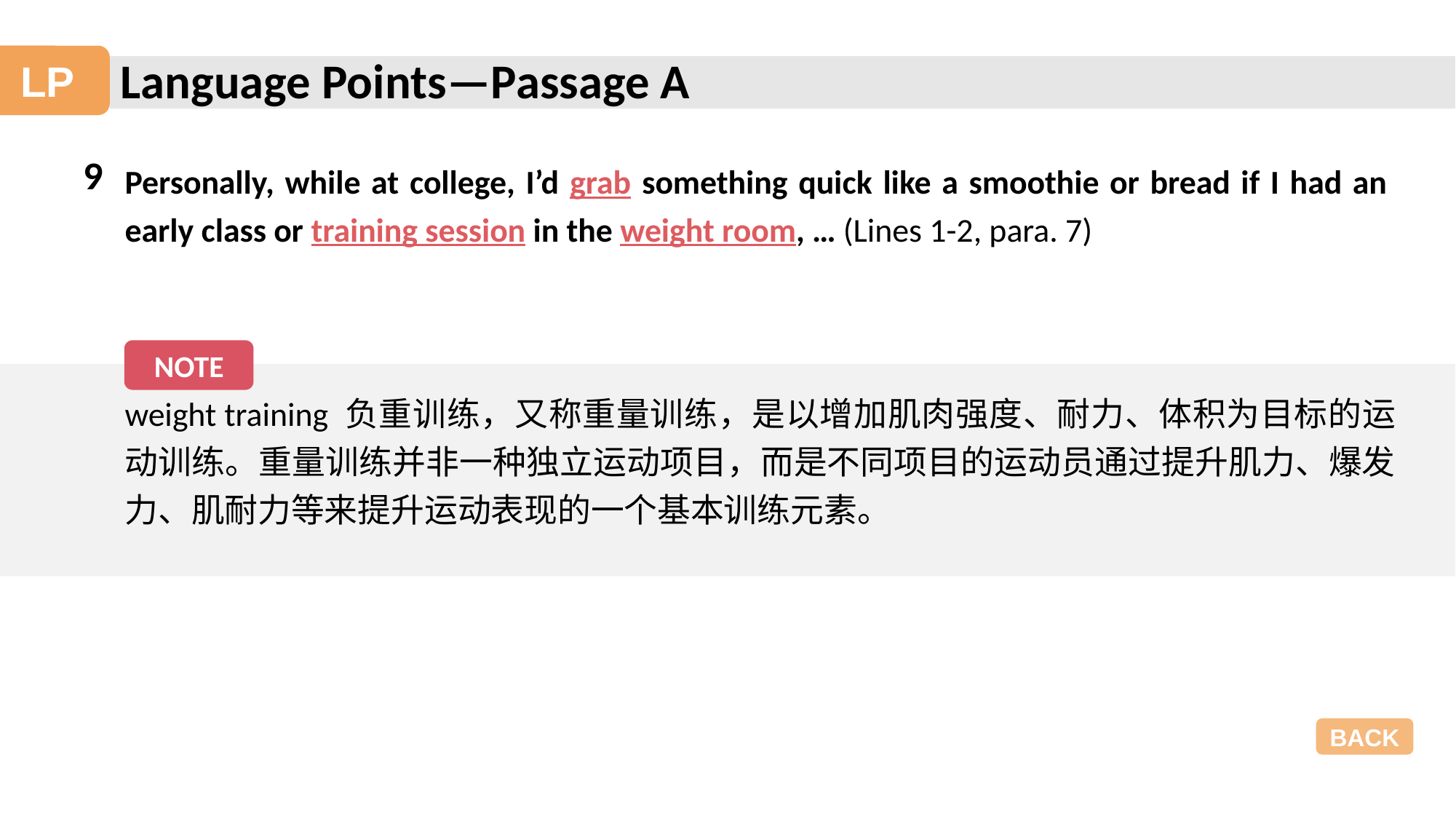

Language Points—Passage A
LP

9
Personally, while at college, I’d grab something quick like a smoothie or bread if I had an early class or training session in the weight room, … (Lines 1-2, para. 7)
NOTE

weight training 负重训练，又称重量训练，是以增加肌肉强度、耐力、体积为目标的运动训练。重量训练并非一种独立运动项目，而是不同项目的运动员通过提升肌力、爆发力、肌耐力等来提升运动表现的一个基本训练元素。
BACK